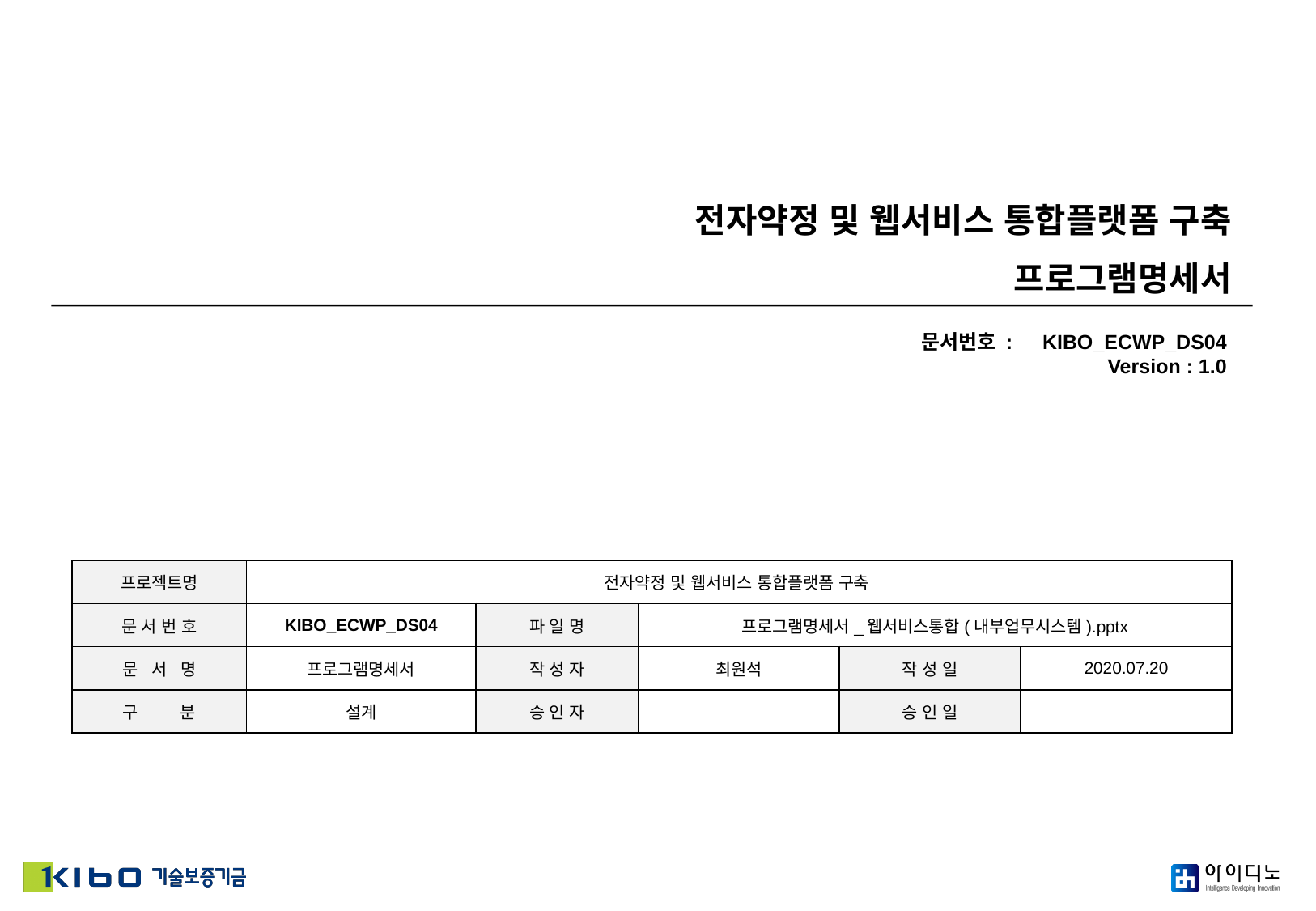

전자약정 및 웹서비스 통합플랫폼 구축
프로그램명세서

문서번호 : 	KIBO_ECWP_DS04
Version : 1.0
| 프로젝트명 | 전자약정 및 웹서비스 통합플랫폼 구축 |  |  |  |  |
| --- | --- | --- | --- | --- | --- |
| 문 서 번 호 | KIBO\_ECWP\_DS04 | 파 일 명 | 프로그램명세서\_웹서비스통합(내부업무시스템).pptx |  |  |
| 문 서 명 | 프로그램명세서 | 작 성 자 | 최원석 | 작 성 일 | 2020.07.20 |
| 구 분 | 설계 | 승 인 자 |  | 승 인 일 |  |